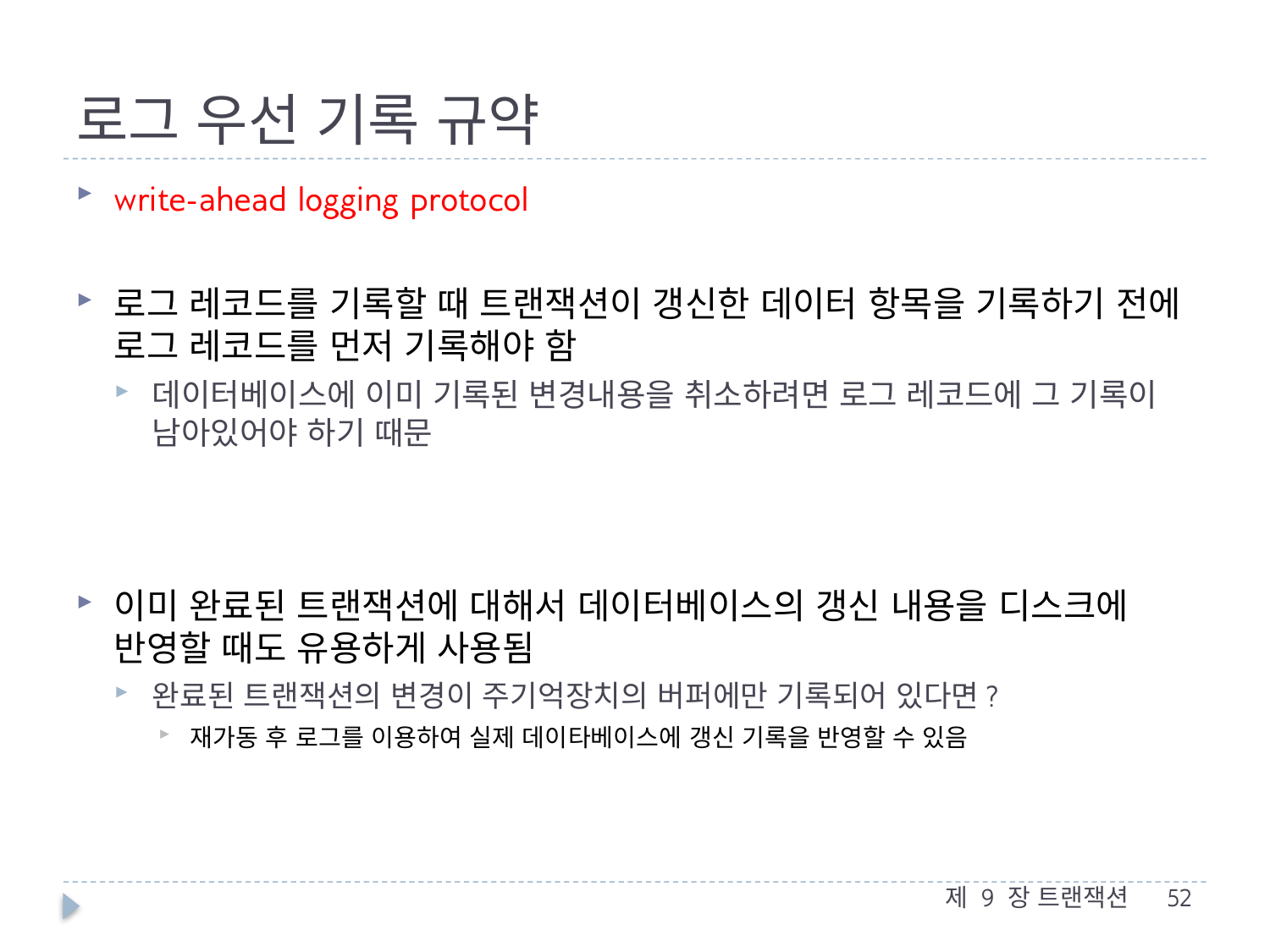

# 로그 우선 기록 규약
write-ahead logging protocol

로그 레코드를 기록할 때 트랜잭션이 갱신한 데이터 항목을 기록하기 전에 로그 레코드를 먼저 기록해야 함
데이터베이스에 이미 기록된 변경내용을 취소하려면 로그 레코드에 그 기록이 남아있어야 하기 때문

이미 완료된 트랜잭션에 대해서 데이터베이스의 갱신 내용을 디스크에 반영할 때도 유용하게 사용됨
완료된 트랜잭션의 변경이 주기억장치의 버퍼에만 기록되어 있다면?
재가동 후 로그를 이용하여 실제 데이타베이스에 갱신 기록을 반영할 수 있음

제 9 장 트랜잭션
52